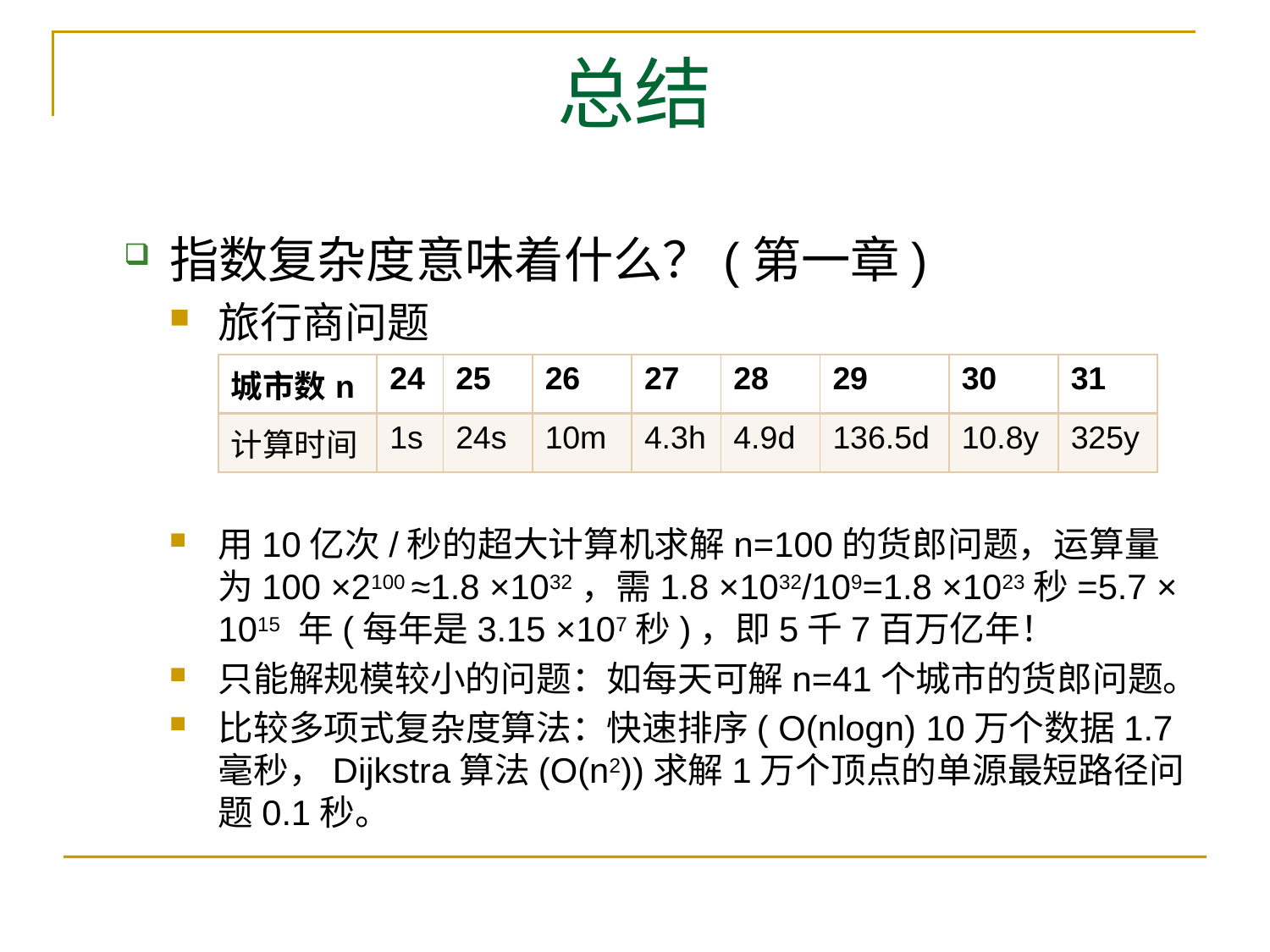

# 总结
指数复杂度意味着什么？(第一章)
旅行商问题

用10亿次/秒的超大计算机求解n=100的货郎问题，运算量为100 ×2100 ≈1.8 ×1032，需1.8 ×1032/109=1.8 ×1023秒=5.7 × 1015 年(每年是3.15 ×107秒)，即5千7百万亿年！
只能解规模较小的问题：如每天可解n=41个城市的货郎问题。
比较多项式复杂度算法：快速排序( O(nlogn) 10万个数据1.7毫秒，Dijkstra算法(O(n2))求解1万个顶点的单源最短路径问题0.1秒。

| 城市数n | 24 | 25 | 26 | 27 | 28 | 29 | 30 | 31 |
| --- | --- | --- | --- | --- | --- | --- | --- | --- |
| 计算时间 | 1s | 24s | 10m | 4.3h | 4.9d | 136.5d | 10.8y | 325y |